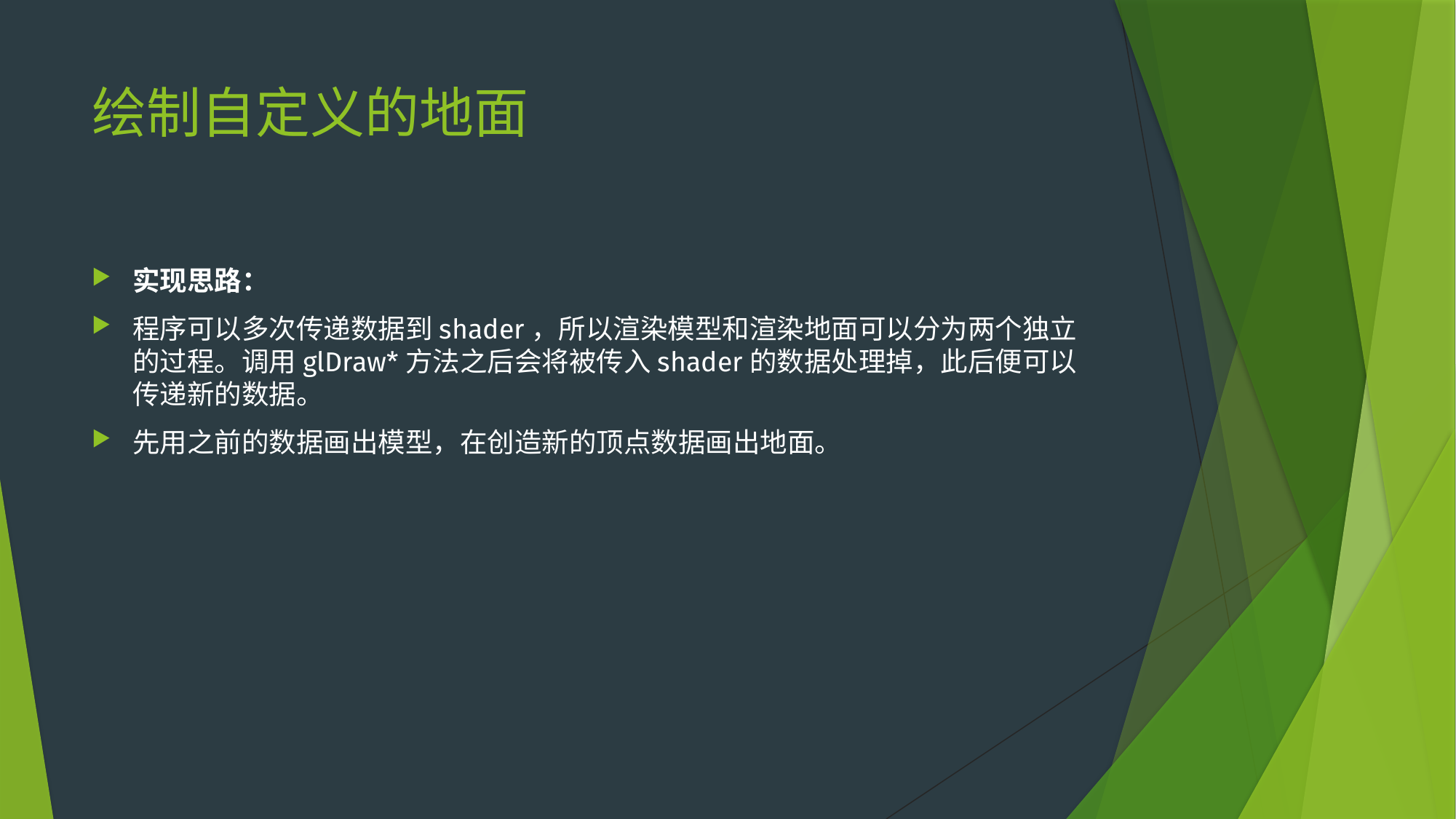

# 绘制自定义的地面
实现思路：
程序可以多次传递数据到shader，所以渲染模型和渲染地面可以分为两个独立的过程。调用glDraw*方法之后会将被传入shader的数据处理掉，此后便可以传递新的数据。
先用之前的数据画出模型，在创造新的顶点数据画出地面。